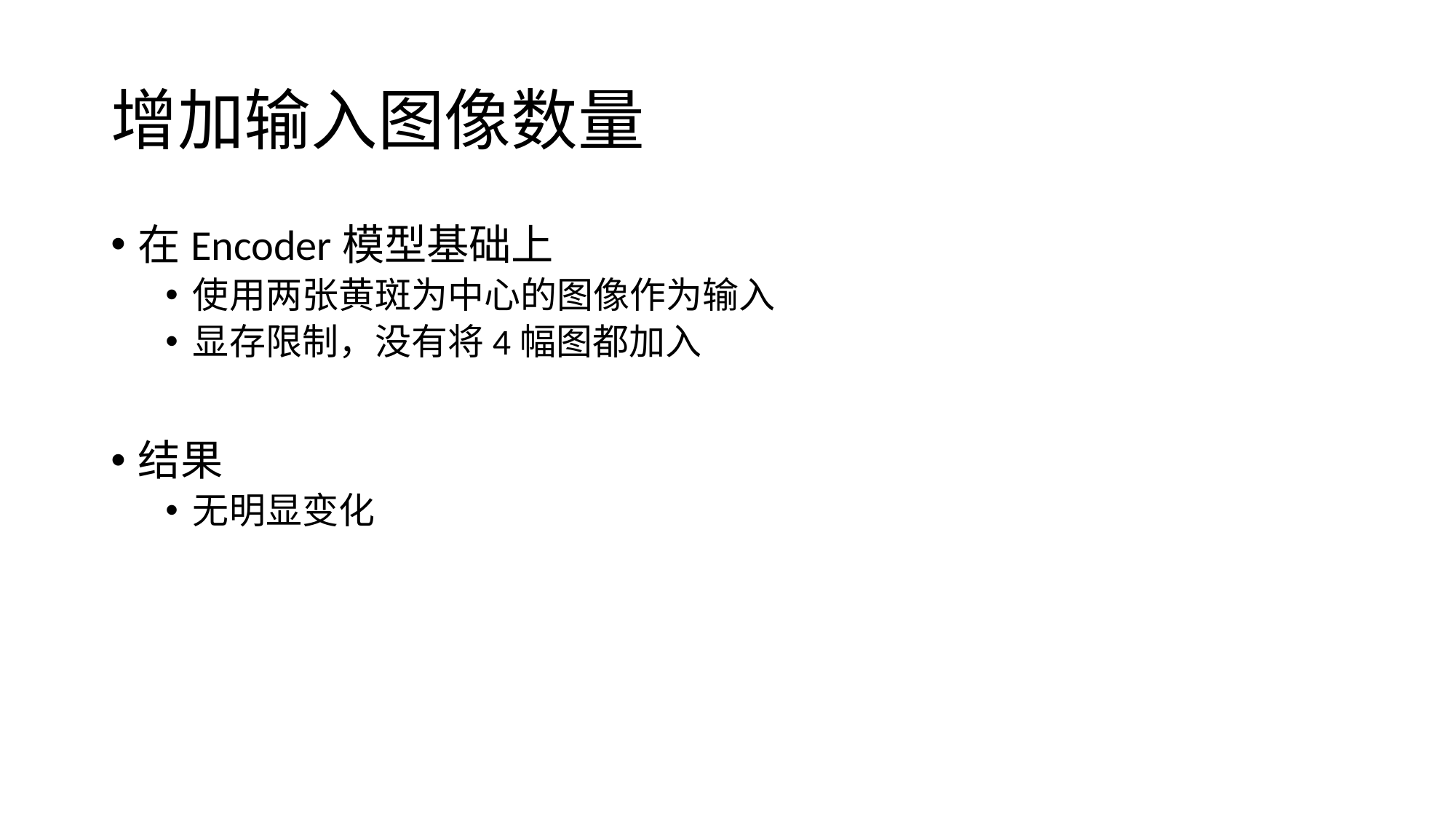

# 增加输入图像数量
在Encoder模型基础上
使用两张黄斑为中心的图像作为输入
显存限制，没有将4幅图都加入

结果
无明显变化